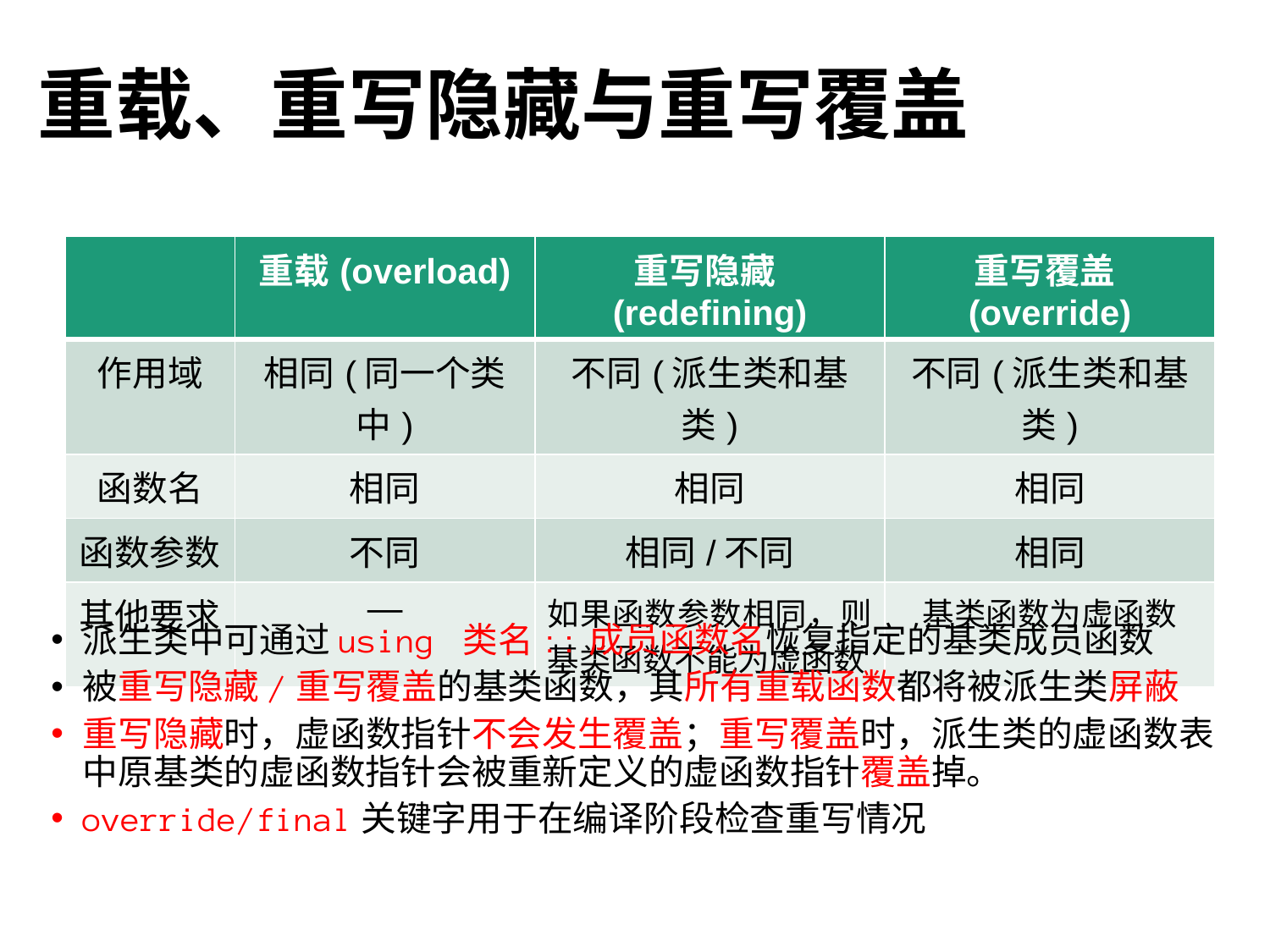

# 重载、重写隐藏与重写覆盖
|  | 重载(overload) | 重写隐藏(redefining) | 重写覆盖(override) |
| --- | --- | --- | --- |
| 作用域 | 相同(同一个类中) | 不同(派生类和基类) | 不同(派生类和基类) |
| 函数名 | 相同 | 相同 | 相同 |
| 函数参数 | 不同 | 相同/不同 | 相同 |
| 其他要求 | — | 如果函数参数相同，则基类函数不能为虚函数 | 基类函数为虚函数 |
派生类中可通过using 类名::成员函数名恢复指定的基类成员函数
被重写隐藏/重写覆盖的基类函数，其所有重载函数都将被派生类屏蔽
重写隐藏时，虚函数指针不会发生覆盖；重写覆盖时，派生类的虚函数表中原基类的虚函数指针会被重新定义的虚函数指针覆盖掉。
override/final关键字用于在编译阶段检查重写情况